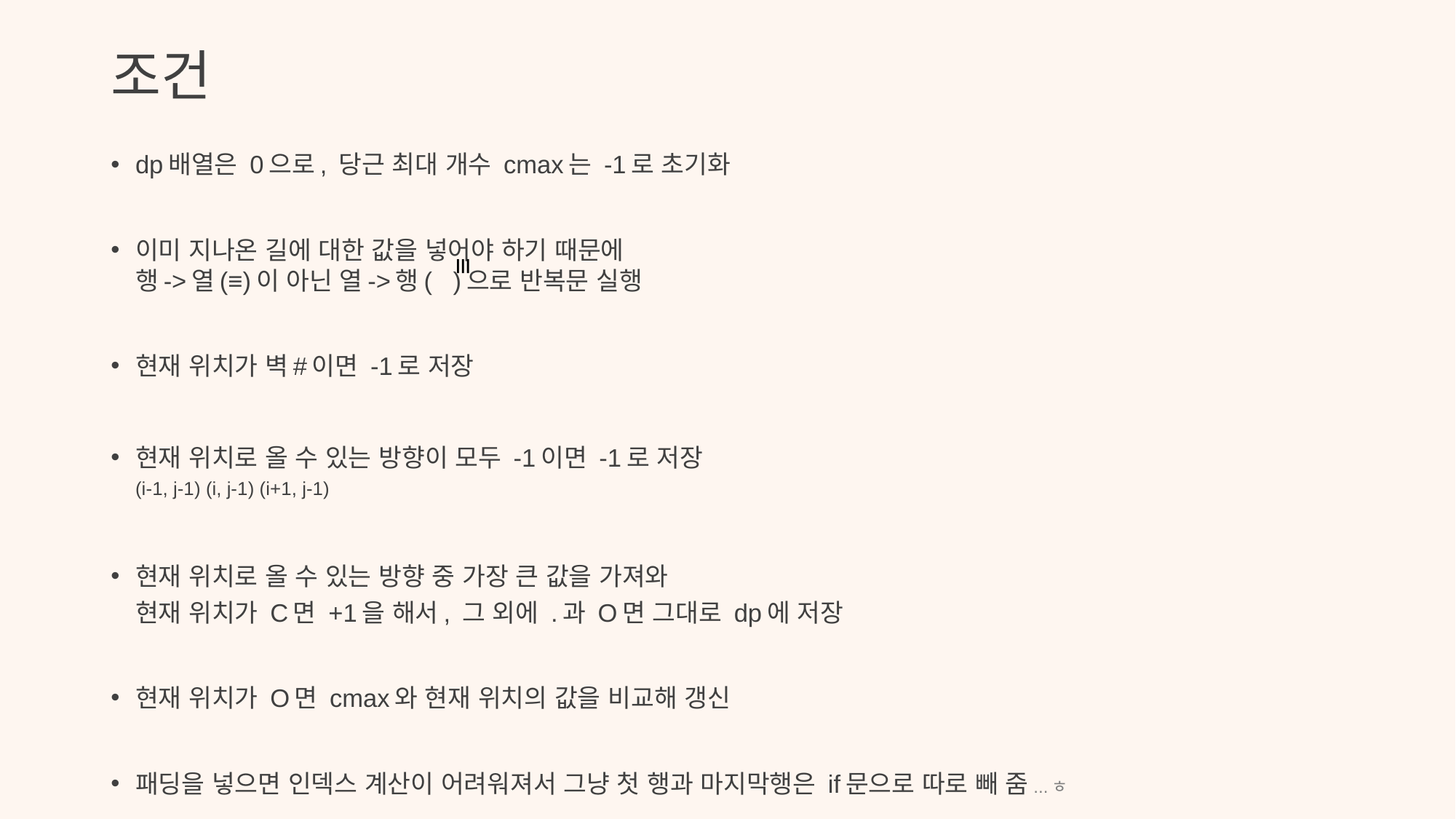

# 조건
dp배열은 0으로, 당근 최대 개수 cmax는 -1로 초기화

이미 지나온 길에 대한 값을 넣어야 하기 때문에
행->열(≡)이 아닌 열->행(   )으로 반복문 실행

현재 위치가 벽#이면 -1로 저장

현재 위치로 올 수 있는 방향이 모두 -1이면 -1로 저장
(i-1, j-1) (i, j-1) (i+1, j-1)

현재 위치로 올 수 있는 방향 중 가장 큰 값을 가져와
현재 위치가 C면 +1을 해서, 그 외에 .과 O면 그대로 dp에 저장

현재 위치가 O면 cmax와 현재 위치의 값을 비교해 갱신

패딩을 넣으면 인덱스 계산이 어려워져서 그냥 첫 행과 마지막행은 if문으로 따로 빼 줌...ㅎ
≡